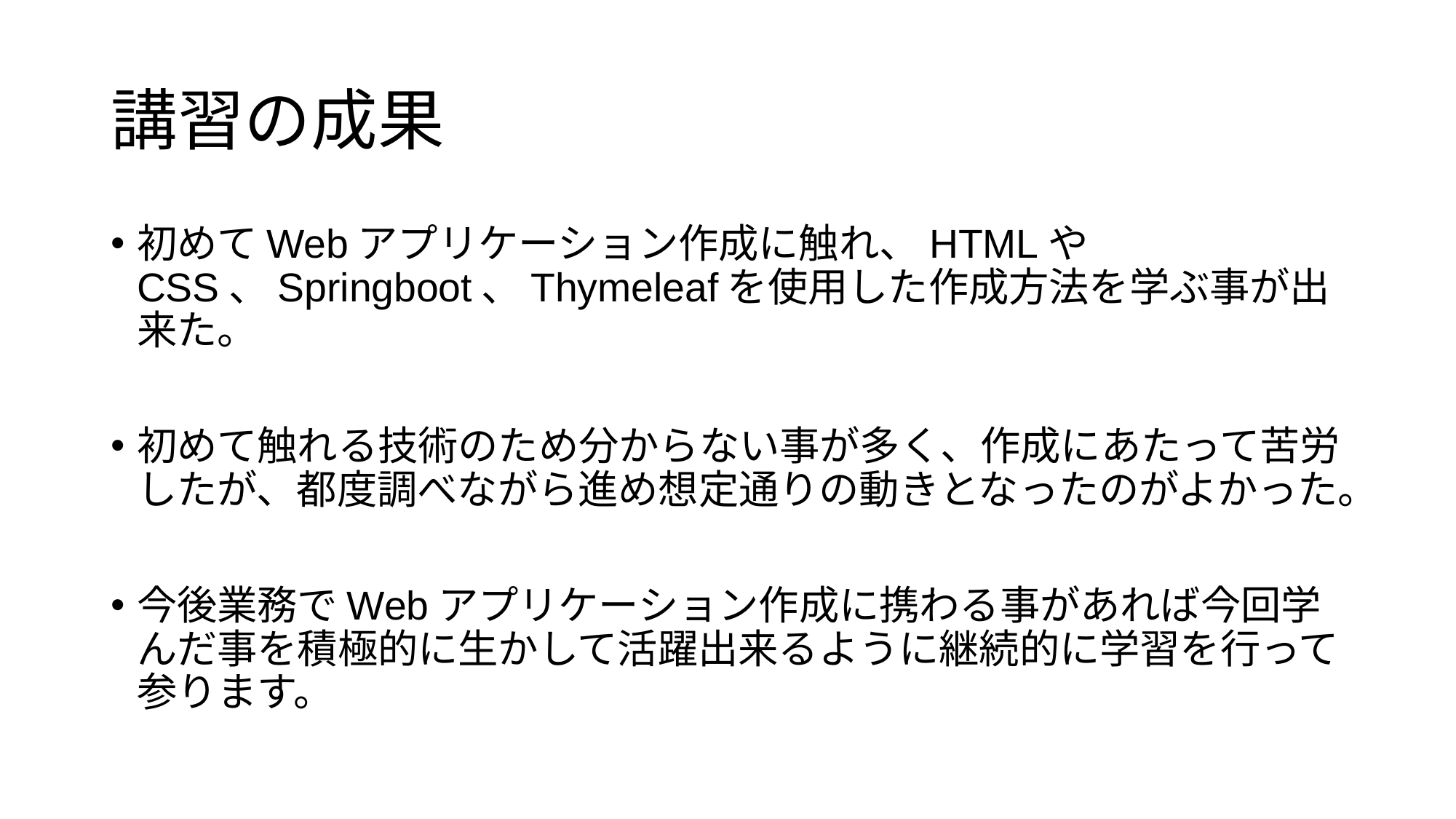

# 講習の成果
初めてWebアプリケーション作成に触れ、HTMLやCSS、Springboot、Thymeleafを使用した作成方法を学ぶ事が出来た。

初めて触れる技術のため分からない事が多く、作成にあたって苦労したが、都度調べながら進め想定通りの動きとなったのがよかった。

今後業務でWebアプリケーション作成に携わる事があれば今回学んだ事を積極的に生かして活躍出来るように継続的に学習を行って参ります。